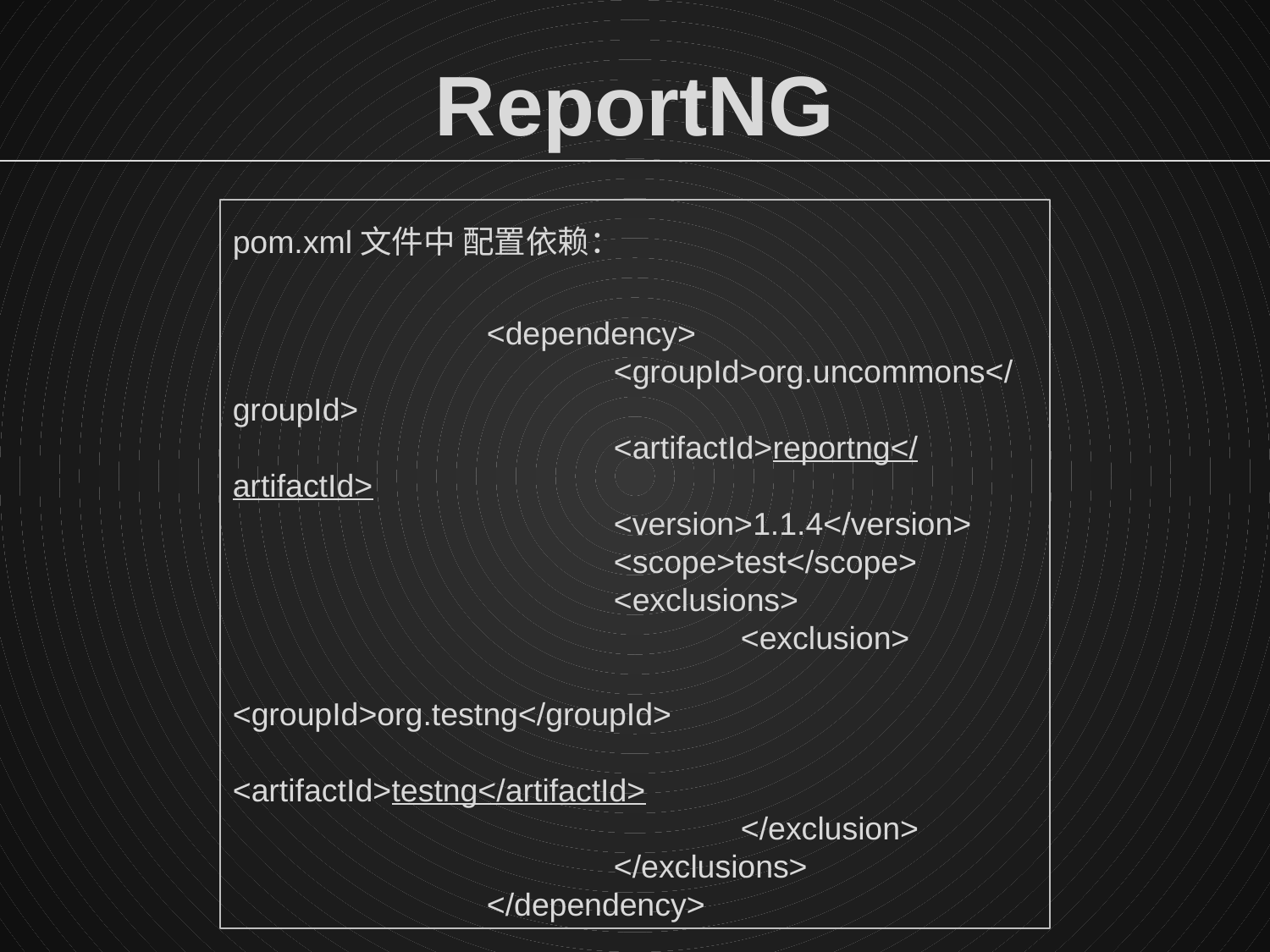

ReportNG
pom.xml文件中 配置依赖：

		<dependency>
			<groupId>org.uncommons</groupId>
			<artifactId>reportng</artifactId>
			<version>1.1.4</version>
			<scope>test</scope>
			<exclusions>
				<exclusion>
					<groupId>org.testng</groupId>
					<artifactId>testng</artifactId>
				</exclusion>
			</exclusions>
		</dependency>